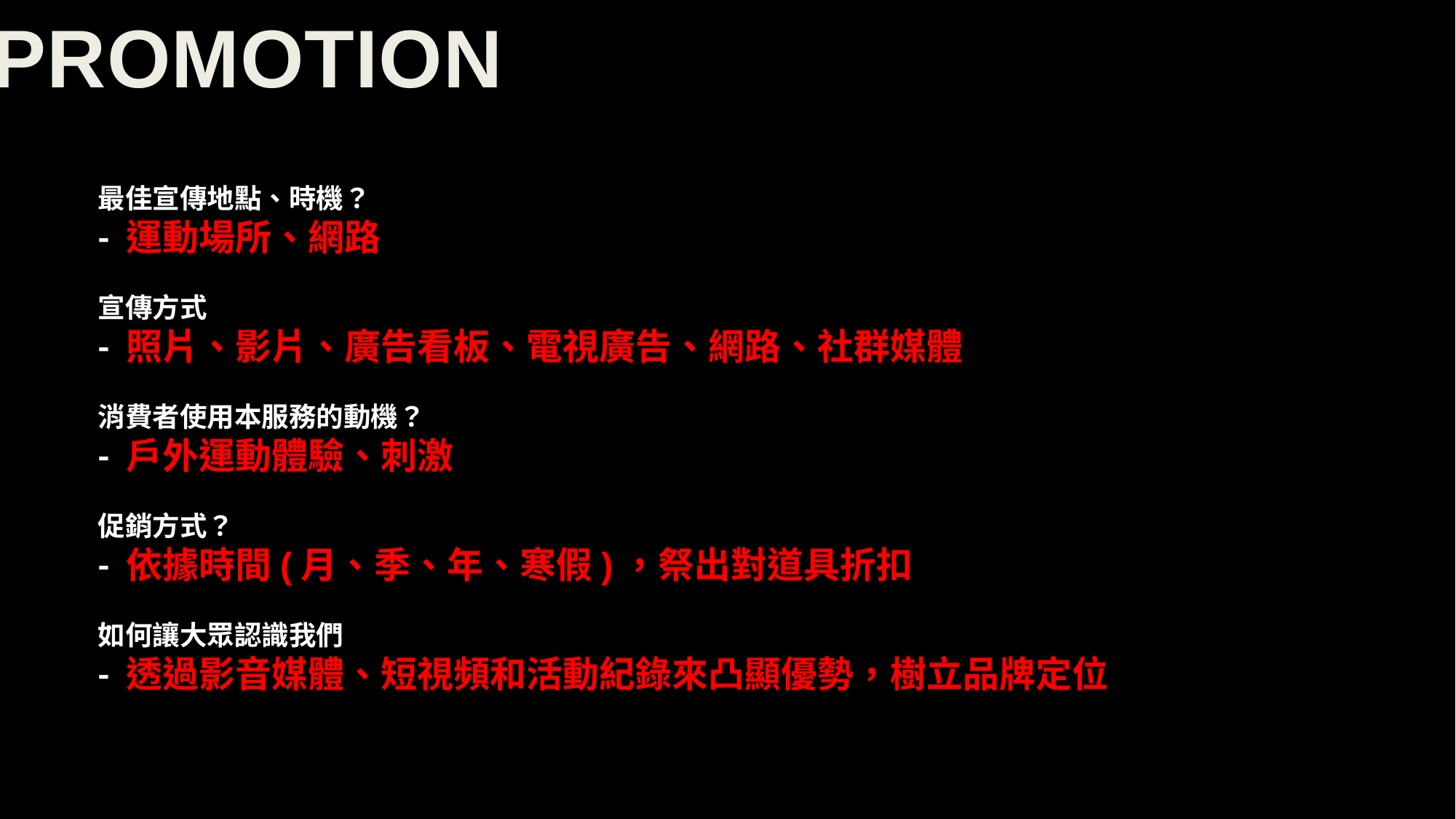

PROMOTION
最佳宣傳地點、時機？
- 運動場所、網路

宣傳方式
- 照片、影片、廣告看板、電視廣告、網路、社群媒體

消費者使用本服務的動機？
- 戶外運動體驗、刺激

促銷方式？
- 依據時間(月、季、年、寒假)，祭出對道具折扣

如何讓大眾認識我們
- 透過影音媒體、短視頻和活動紀錄來凸顯優勢，樹立品牌定位